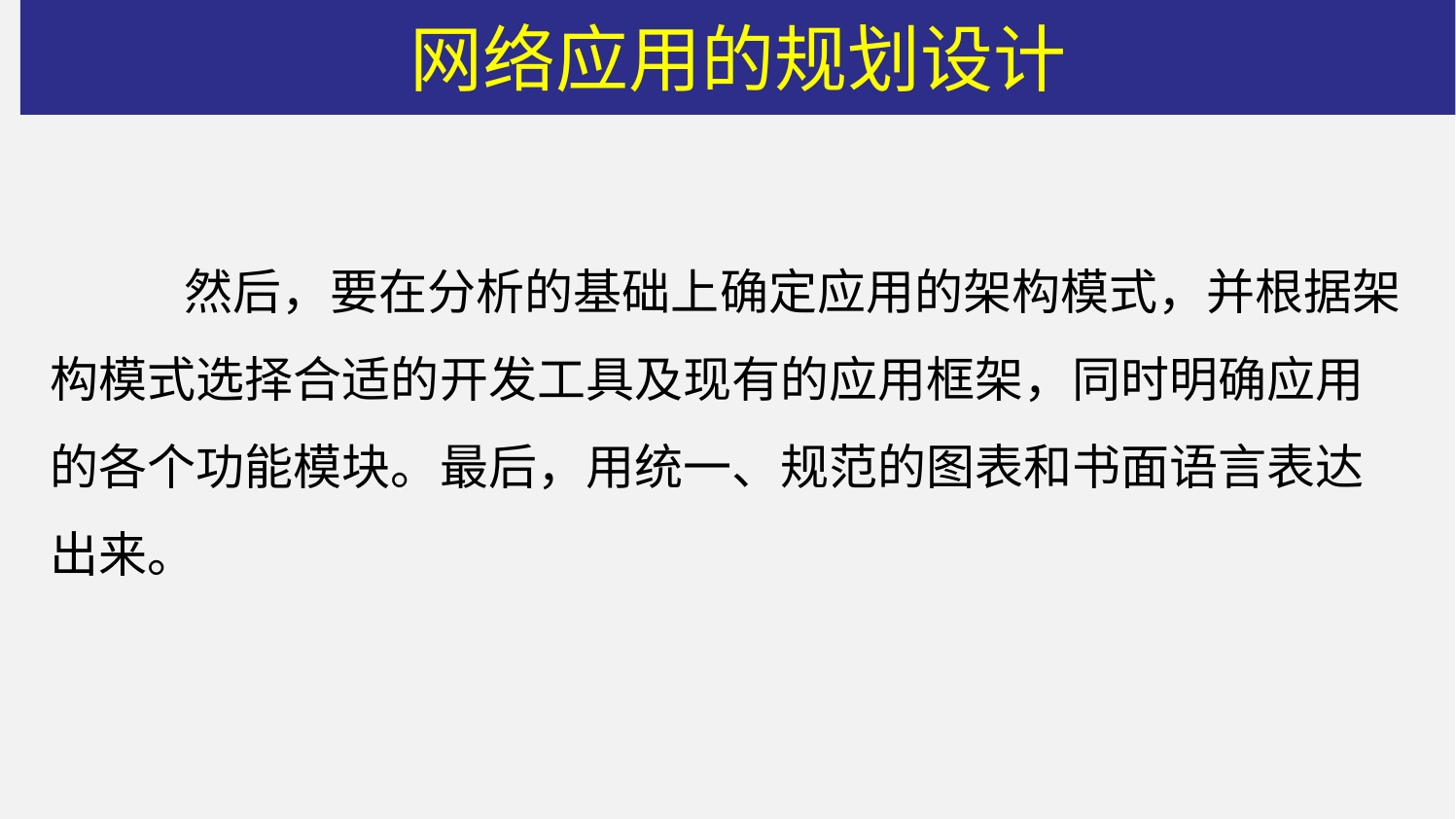

# 网络应用的规划设计
         然后，要在分析的基础上确定应用的架构模式，并根据架构模式选择合适的开发工具及现有的应用框架，同时明确应用的各个功能模块。最后，用统一、规范的图表和书面语言表达出来。